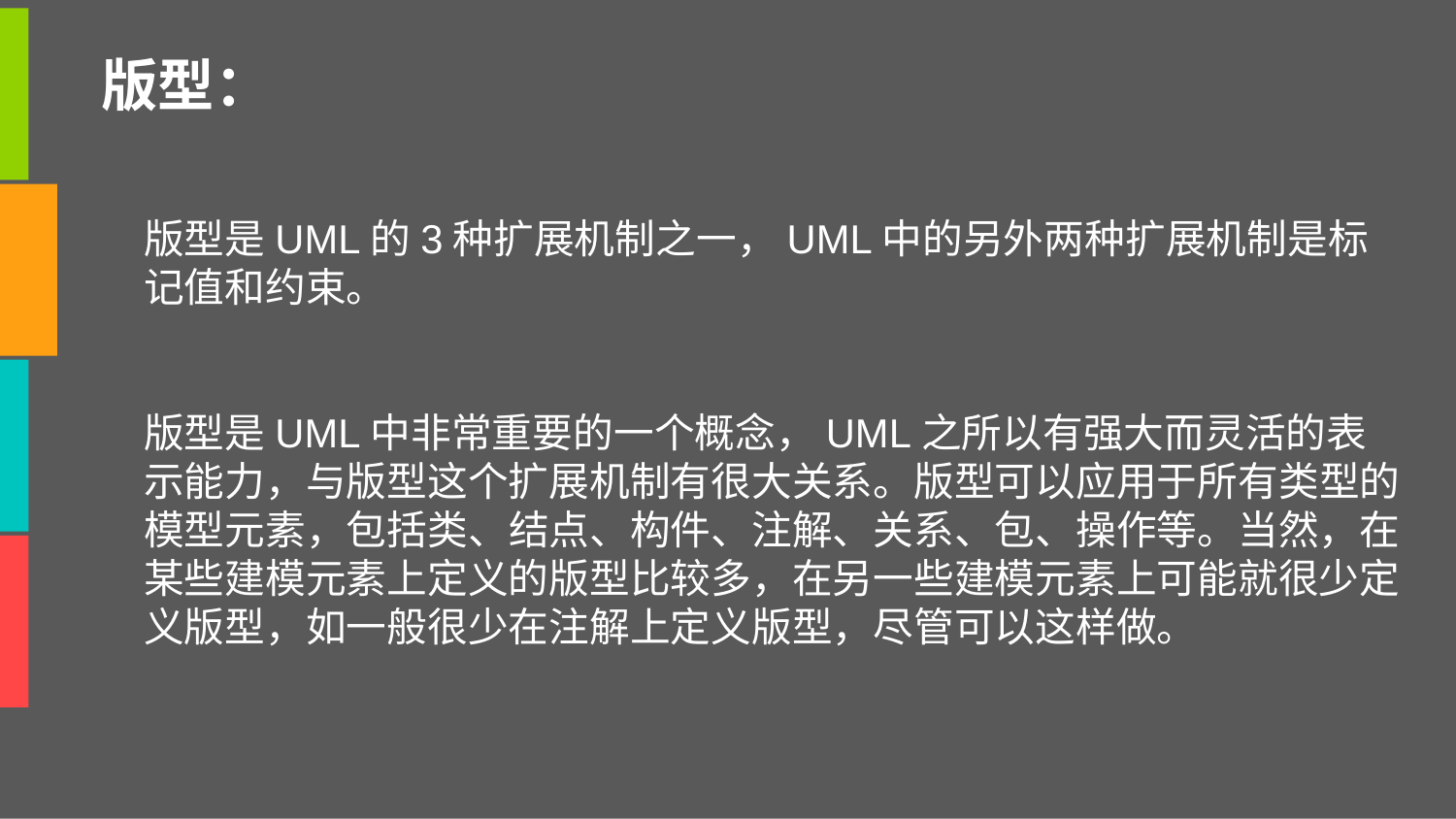

版型：

版型是UML的3种扩展机制之一，UML中的另外两种扩展机制是标记值和约束。

版型是UML中非常重要的一个概念，UML之所以有强大而灵活的表示能力，与版型这个扩展机制有很大关系。版型可以应用于所有类型的模型元素，包括类、结点、构件、注解、关系、包、操作等。当然，在某些建模元素上定义的版型比较多，在另一些建模元素上可能就很少定义版型，如一般很少在注解上定义版型，尽管可以这样做。